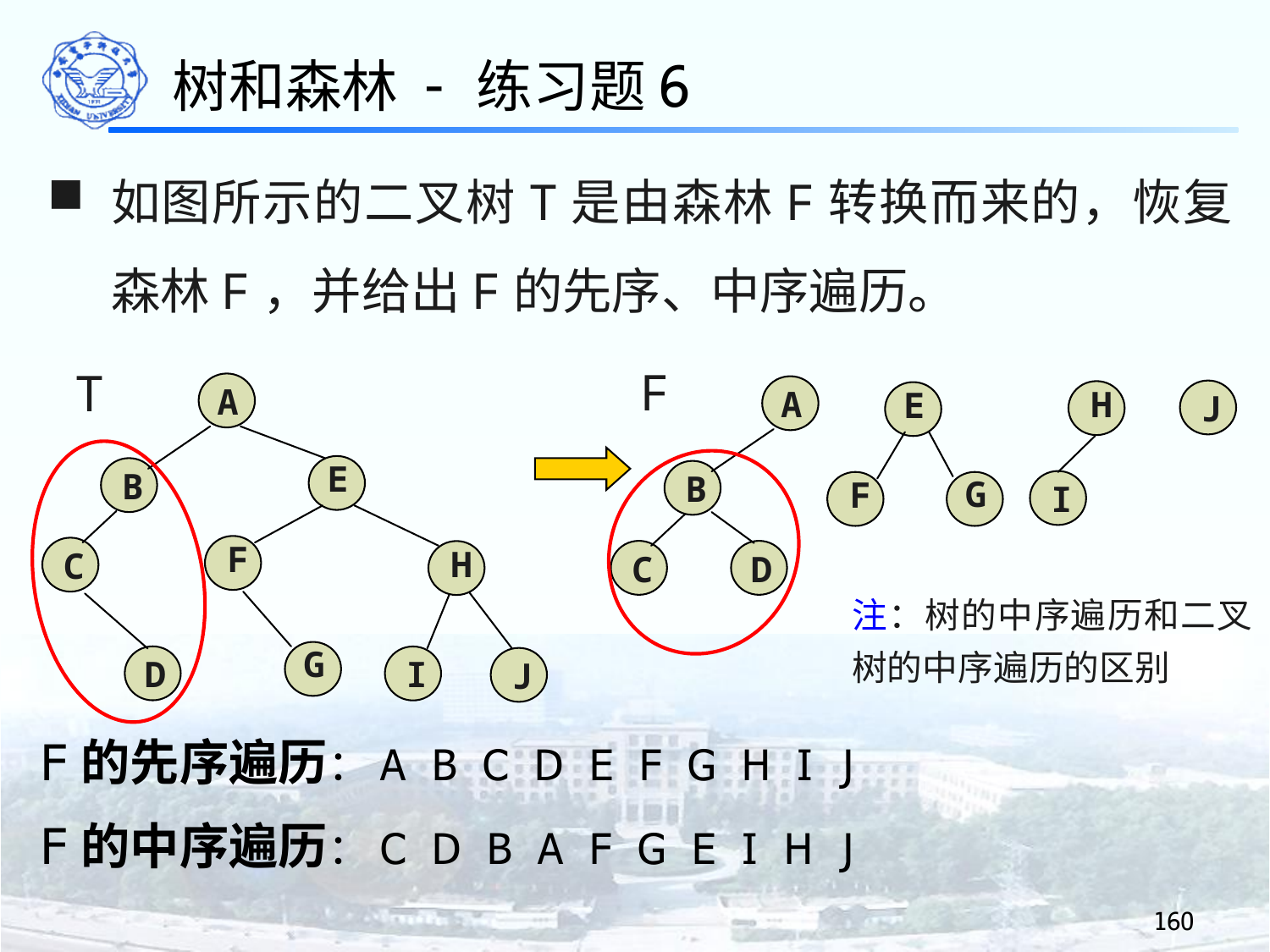

树和森林 - 练习题6
如图所示的二叉树T是由森林F转换而来的，恢复森林F，并给出F的先序、中序遍历。
F
T

A

E

B

C

D
I

J
H

A
E

J

B
G
F
I

F

H

C

D

注：树的中序遍历和二叉树的中序遍历的区别

G

F的先序遍历：A  B  C  D  E  F  G  H  I  J
F的中序遍历：C  D  B  A  F  G  E  I  H  J
160